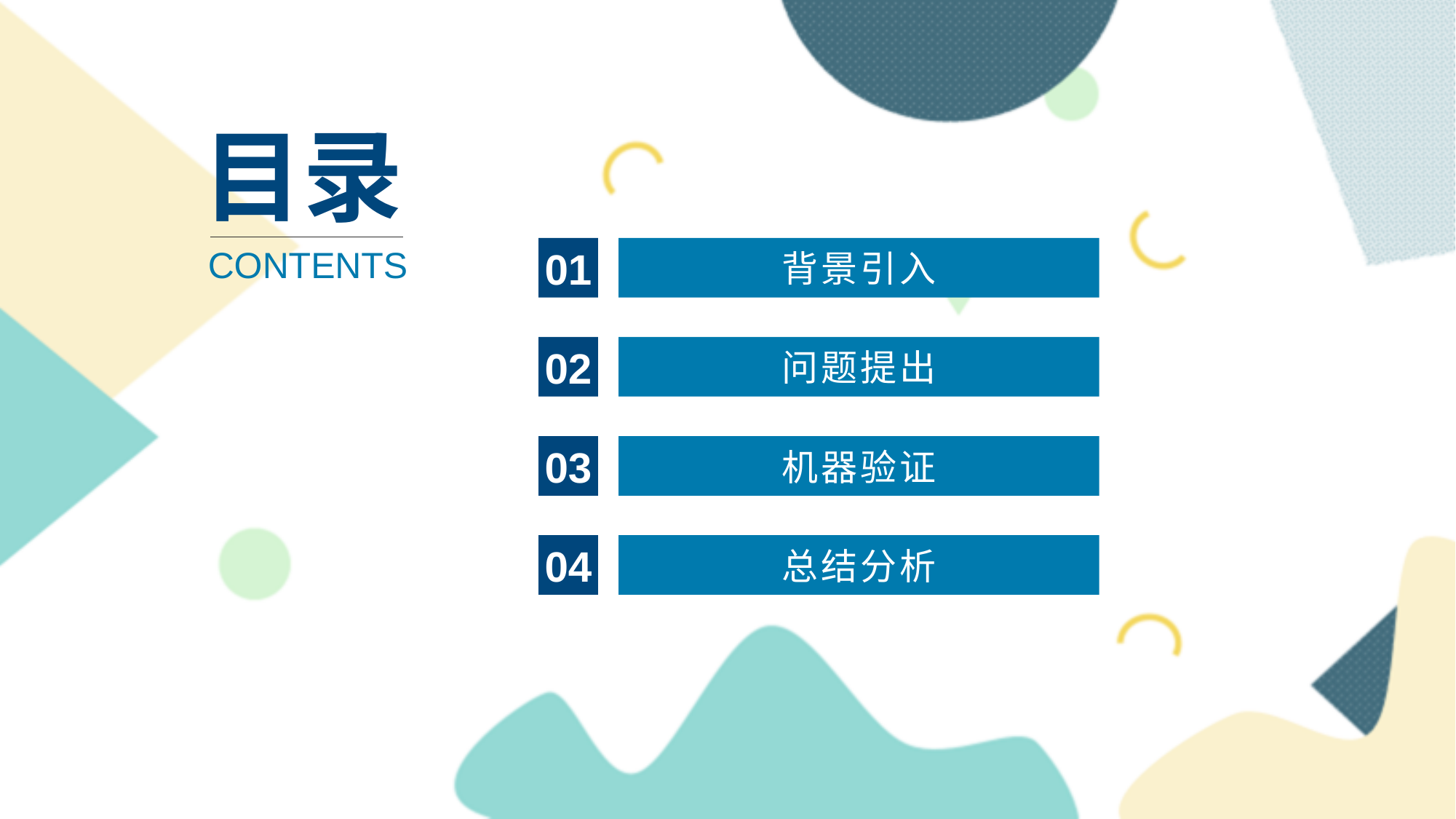

目录
CONTENTS
01
背景引入
02
问题提出
03
机器验证
04
总结分析